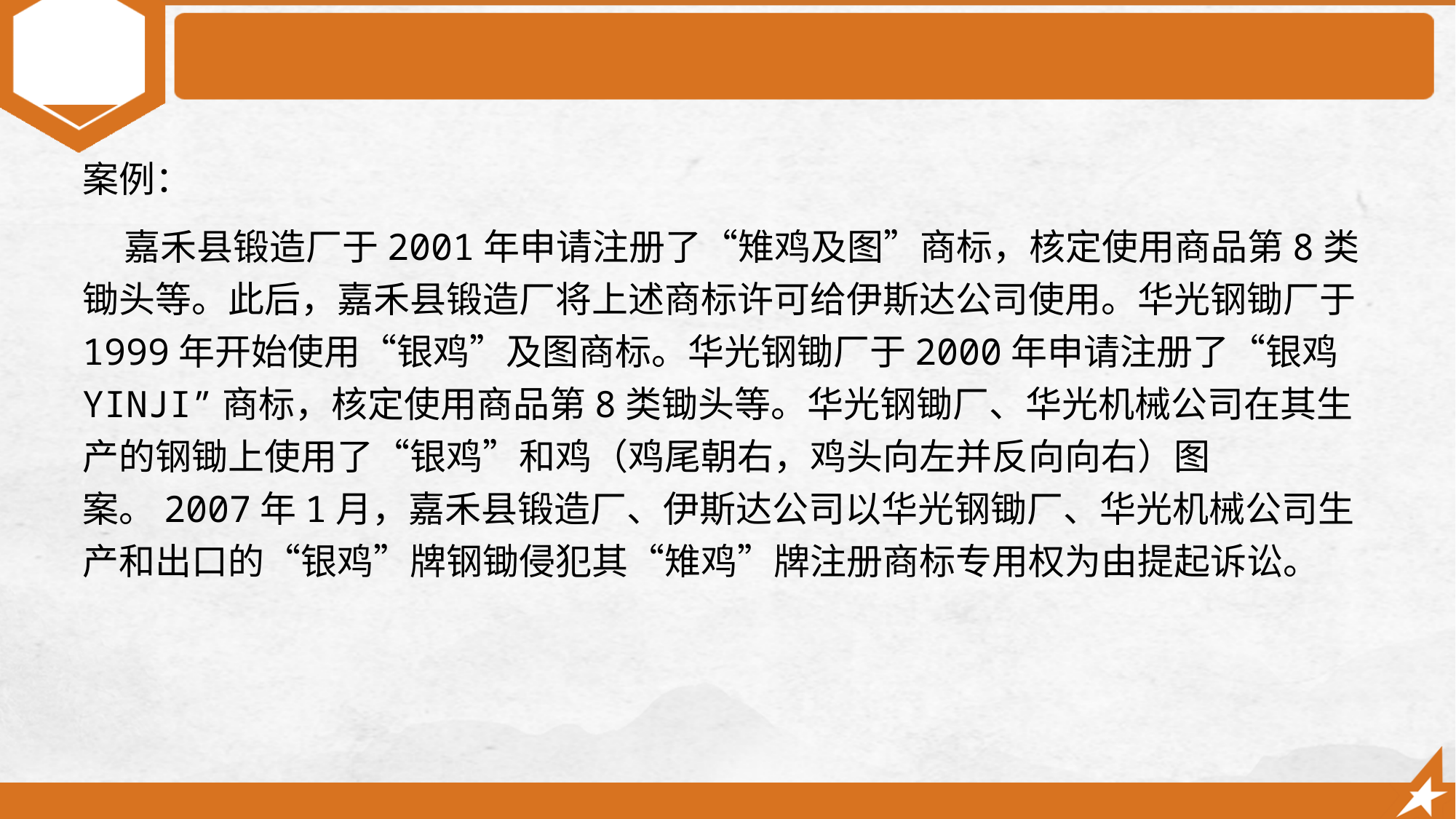

案例：
    嘉禾县锻造厂于2001年申请注册了“雉鸡及图”商标，核定使用商品第8类锄头等。此后，嘉禾县锻造厂将上述商标许可给伊斯达公司使用。华光钢锄厂于1999年开始使用“银鸡”及图商标。华光钢锄厂于2000年申请注册了“银鸡YINJI”商标，核定使用商品第8类锄头等。华光钢锄厂、华光机械公司在其生产的钢锄上使用了“银鸡”和鸡（鸡尾朝右，鸡头向左并反向向右）图案。2007年1月，嘉禾县锻造厂、伊斯达公司以华光钢锄厂、华光机械公司生产和出口的“银鸡”牌钢锄侵犯其“雉鸡”牌注册商标专用权为由提起诉讼。